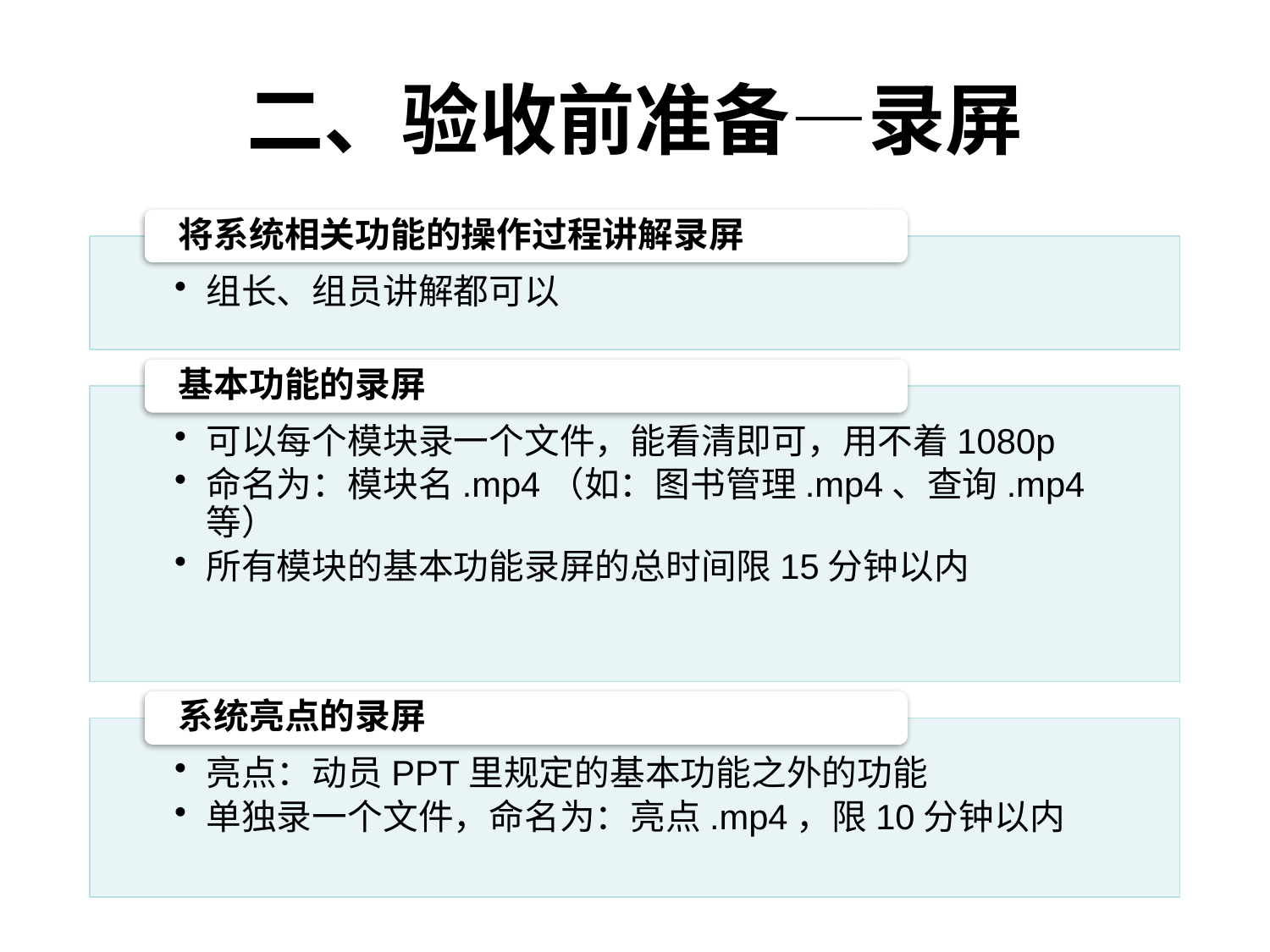

# 二、验收前准备—录屏
组长、组员讲解都可以
将系统相关功能的操作过程讲解录屏
可以每个模块录一个文件，能看清即可，用不着1080p
命名为：模块名.mp4（如：图书管理.mp4、查询.mp4等）
所有模块的基本功能录屏的总时间限15分钟以内
基本功能的录屏
亮点：动员PPT里规定的基本功能之外的功能
单独录一个文件，命名为：亮点.mp4，限10分钟以内
系统亮点的录屏